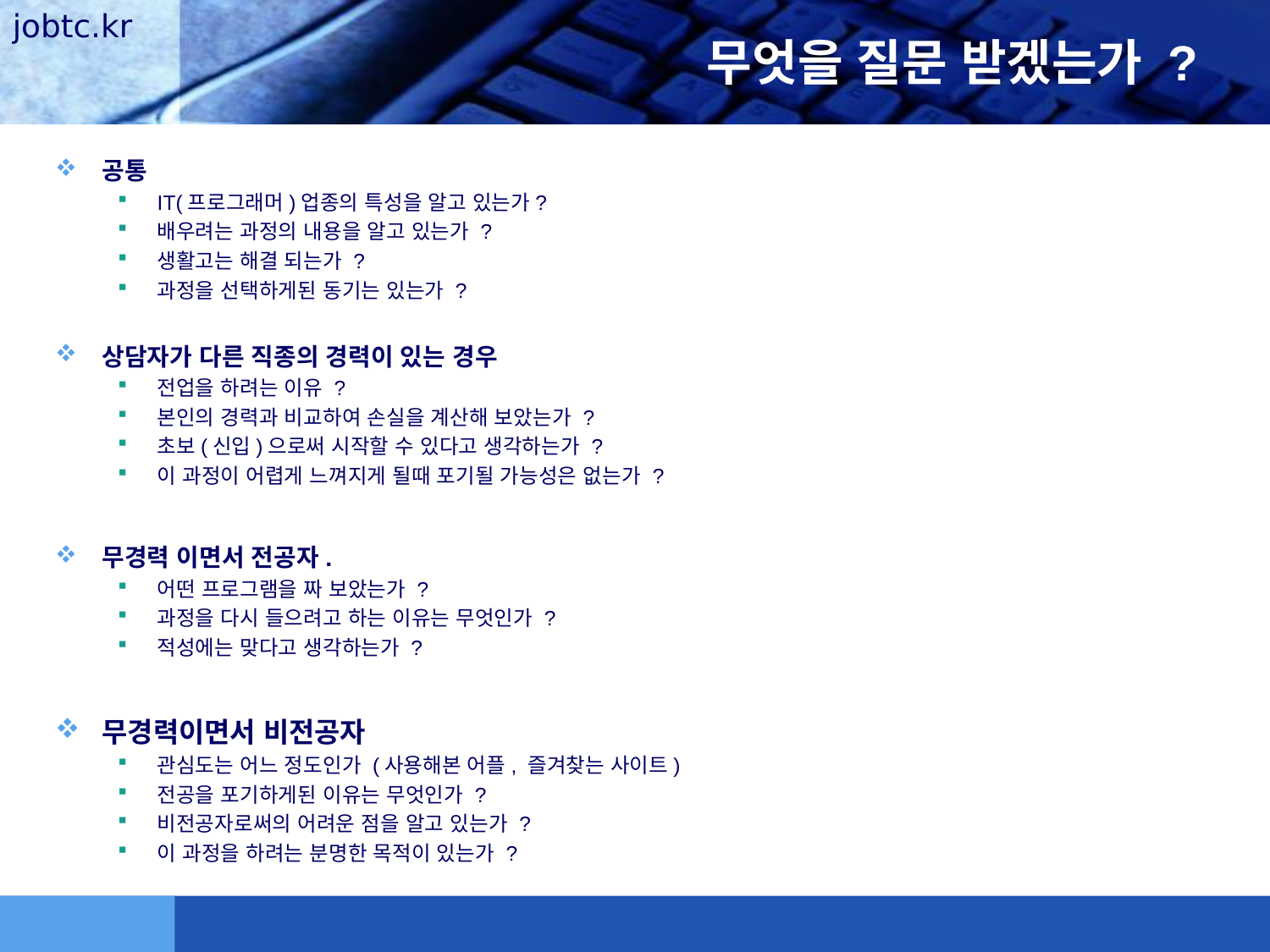

# 무엇을 질문 받겠는가 ?
공통
IT(프로그래머)업종의 특성을 알고 있는가?
배우려는 과정의 내용을 알고 있는가 ?
생활고는 해결 되는가 ?
과정을 선택하게된 동기는 있는가 ?

상담자가 다른 직종의 경력이 있는 경우
전업을 하려는 이유 ?
본인의 경력과 비교하여 손실을 계산해 보았는가 ?
초보(신입)으로써 시작할 수 있다고 생각하는가 ?
이 과정이 어렵게 느껴지게 될때 포기될 가능성은 없는가 ?

무경력 이면서 전공자.
어떤 프로그램을 짜 보았는가 ?
과정을 다시 들으려고 하는 이유는 무엇인가 ?
적성에는 맞다고 생각하는가 ?

무경력이면서 비전공자
관심도는 어느 정도인가 (사용해본 어플, 즐겨찾는 사이트)
전공을 포기하게된 이유는 무엇인가 ?
비전공자로써의 어려운 점을 알고 있는가 ?
이 과정을 하려는 분명한 목적이 있는가 ?